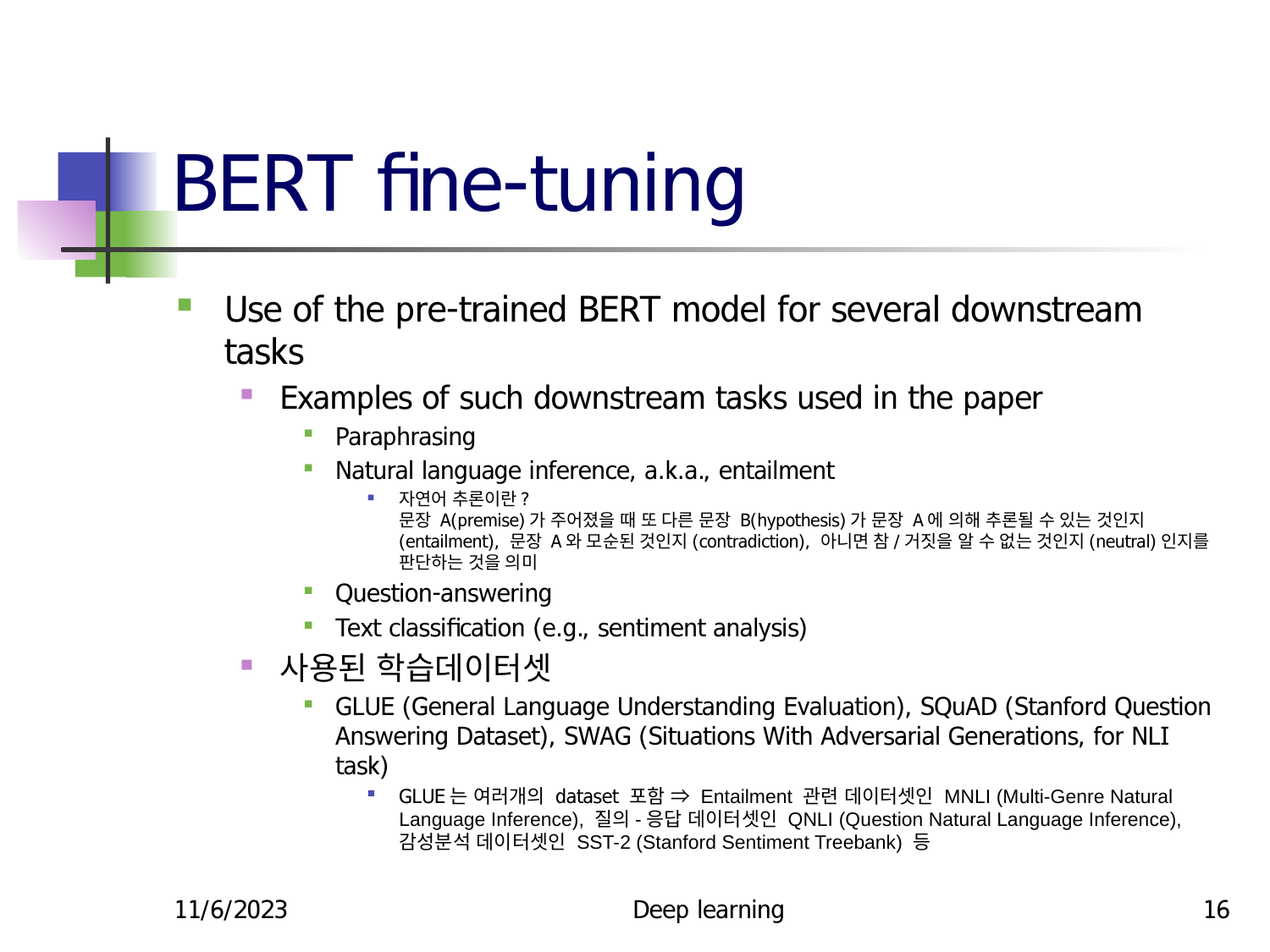

# BERT fine-tuning
Use of the pre-trained BERT model for several downstream tasks
Examples of such downstream tasks used in the paper
Paraphrasing
Natural language inference, a.k.a., entailment
자연어 추론이란?
문장 A(premise)가 주어졌을 때 또 다른 문장 B(hypothesis)가 문장 A에 의해 추론될 수 있는 것인지(entailment), 문장 A와 모순된 것인지(contradiction), 아니면 참/거짓을 알 수 없는 것인지(neutral)인지를 판단하는 것을 의미
Question-answering
Text classification (e.g., sentiment analysis)
사용된 학습데이터셋
GLUE (General Language Understanding Evaluation), SQuAD (Stanford Question Answering Dataset), SWAG (Situations With Adversarial Generations, for NLI task)
GLUE는 여러개의 dataset 포함 ⇒ Entailment 관련 데이터셋인 MNLI (Multi-Genre Natural Language Inference), 질의-응답 데이터셋인 QNLI (Question Natural Language Inference), 감성분석 데이터셋인 SST-2 (Stanford Sentiment Treebank) 등
11/6/2023
Deep learning
16